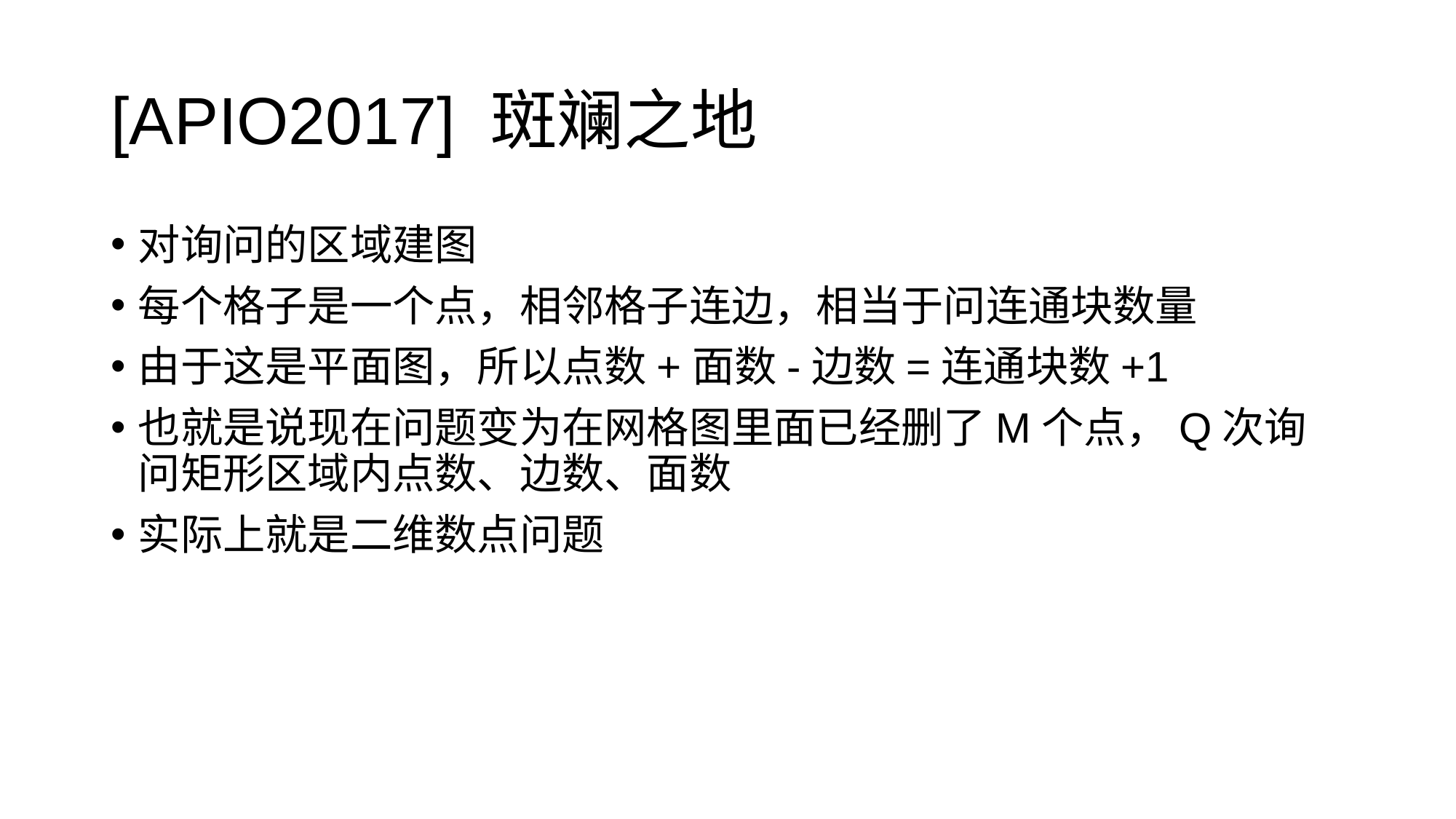

# [APIO2017] 斑斓之地
对询问的区域建图
每个格子是一个点，相邻格子连边，相当于问连通块数量
由于这是平面图，所以点数+面数-边数=连通块数+1
也就是说现在问题变为在网格图里面已经删了M个点，Q次询问矩形区域内点数、边数、面数
实际上就是二维数点问题